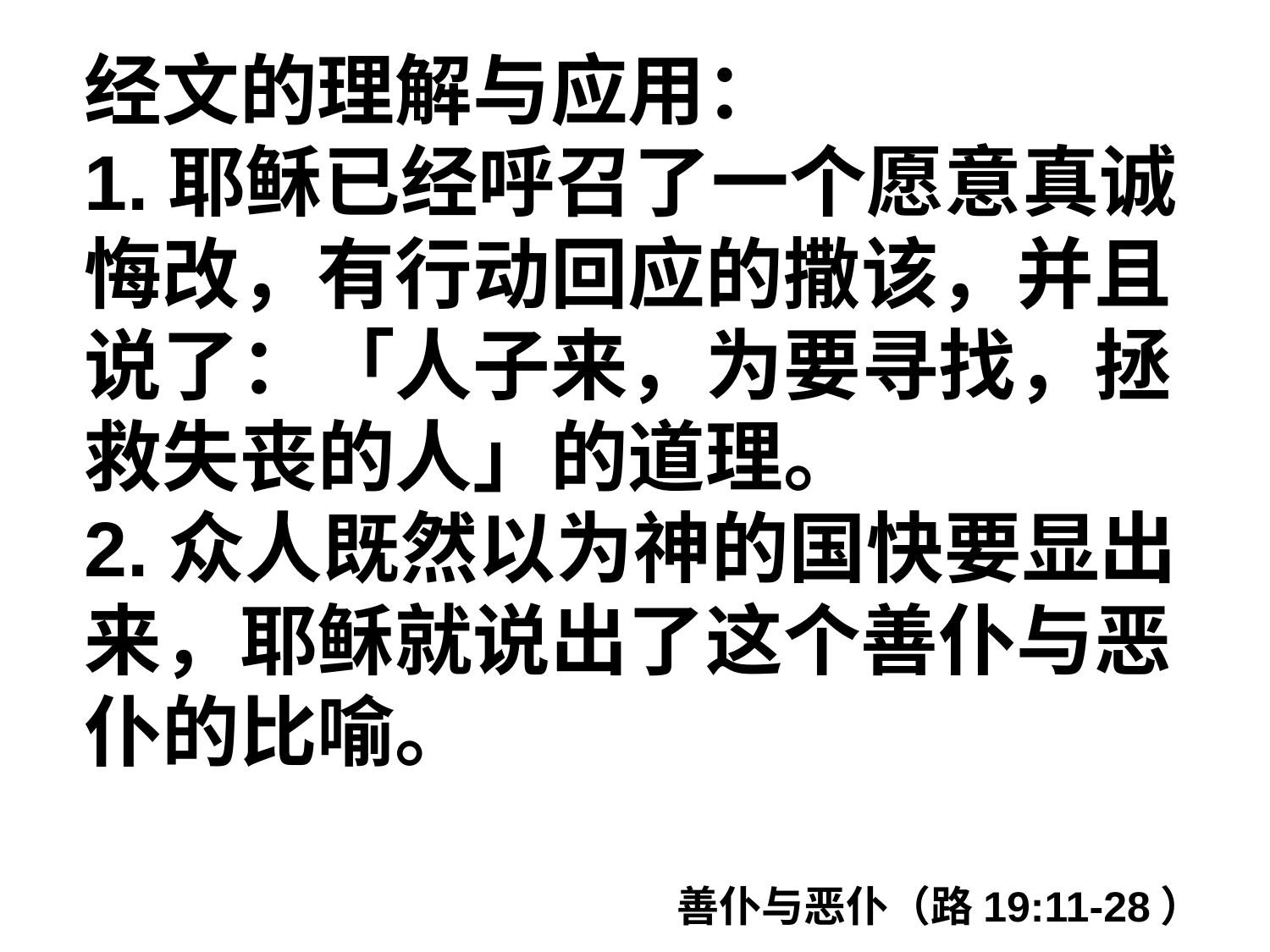

经文的理解与应用：
1.耶稣已经呼召了一个愿意真诚悔改，有行动回应的撒该，并且说了：「人子来，为要寻找，拯救失丧的人」的道理。
2.众人既然以为神的国快要显出来，耶稣就说出了这个善仆与恶仆的比喻。
善仆与恶仆（路19:11-28）